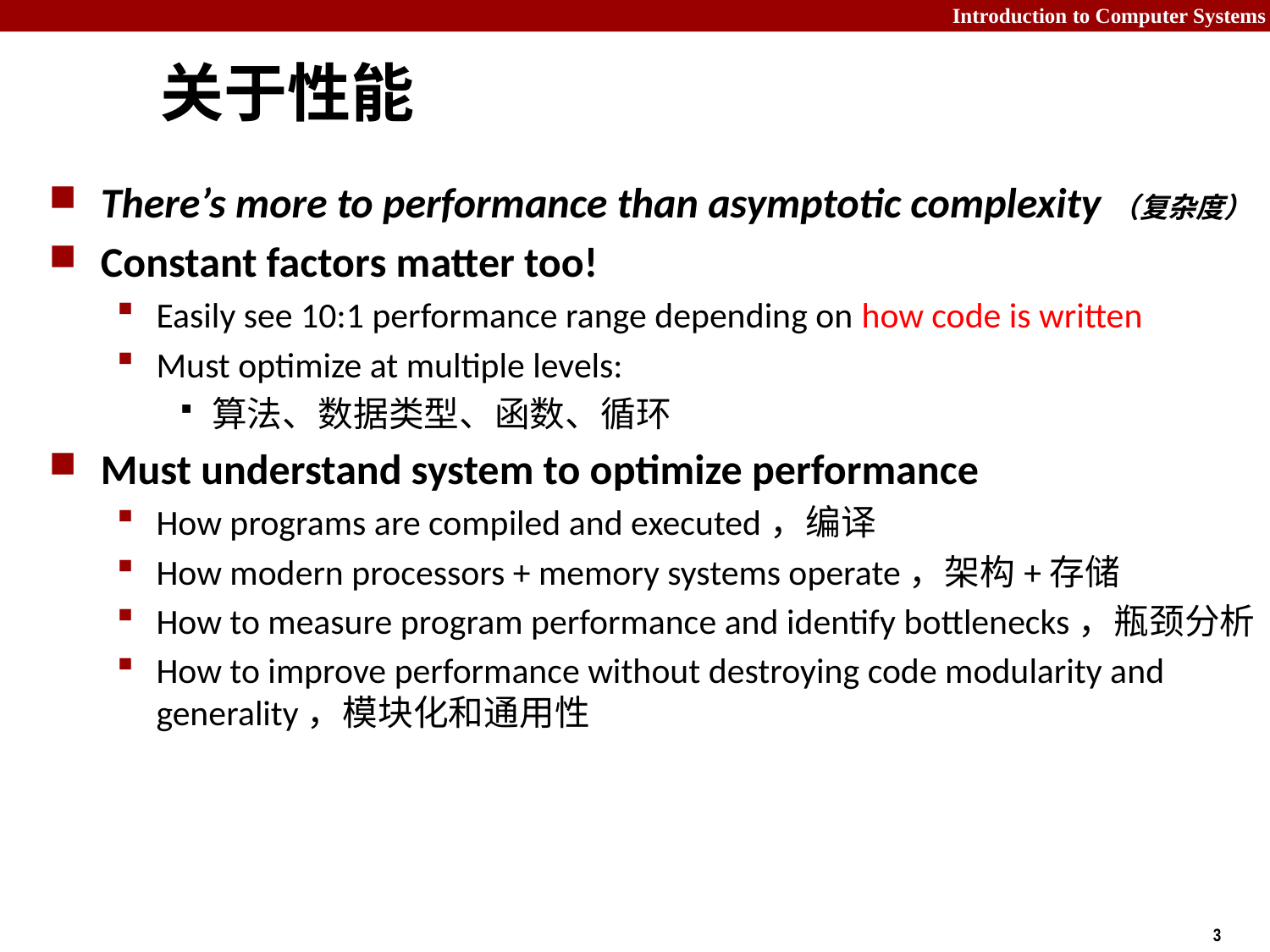

# 关于性能
There’s more to performance than asymptotic complexity（复杂度）
Constant factors matter too!
Easily see 10:1 performance range depending on how code is written
Must optimize at multiple levels:
算法、数据类型、函数、循环
Must understand system to optimize performance
How programs are compiled and executed，编译
How modern processors + memory systems operate，架构+存储
How to measure program performance and identify bottlenecks，瓶颈分析
How to improve performance without destroying code modularity and generality，模块化和通用性